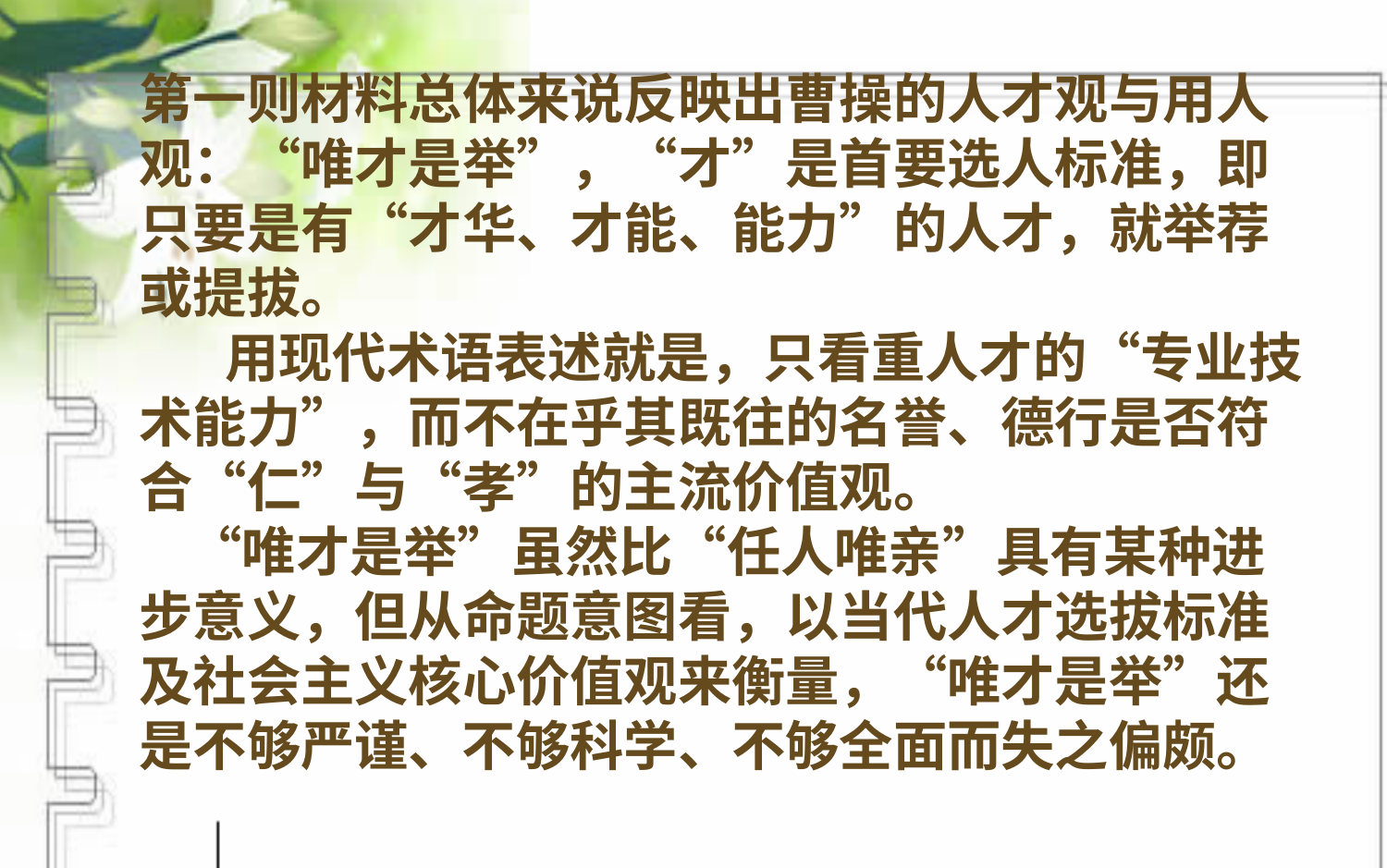

# 第一则材料总体来说反映出曹操的人才观与用人观：“唯才是举”，“才”是首要选人标准，即只要是有“才华、才能、能力”的人才，就举荐或提拔。 用现代术语表述就是，只看重人才的“专业技术能力”，而不在乎其既往的名誉、德行是否符合“仁”与“孝”的主流价值观。 “唯才是举”虽然比“任人唯亲”具有某种进步意义，但从命题意图看，以当代人才选拔标准及社会主义核心价值观来衡量，“唯才是举”还是不够严谨、不够科学、不够全面而失之偏颇。